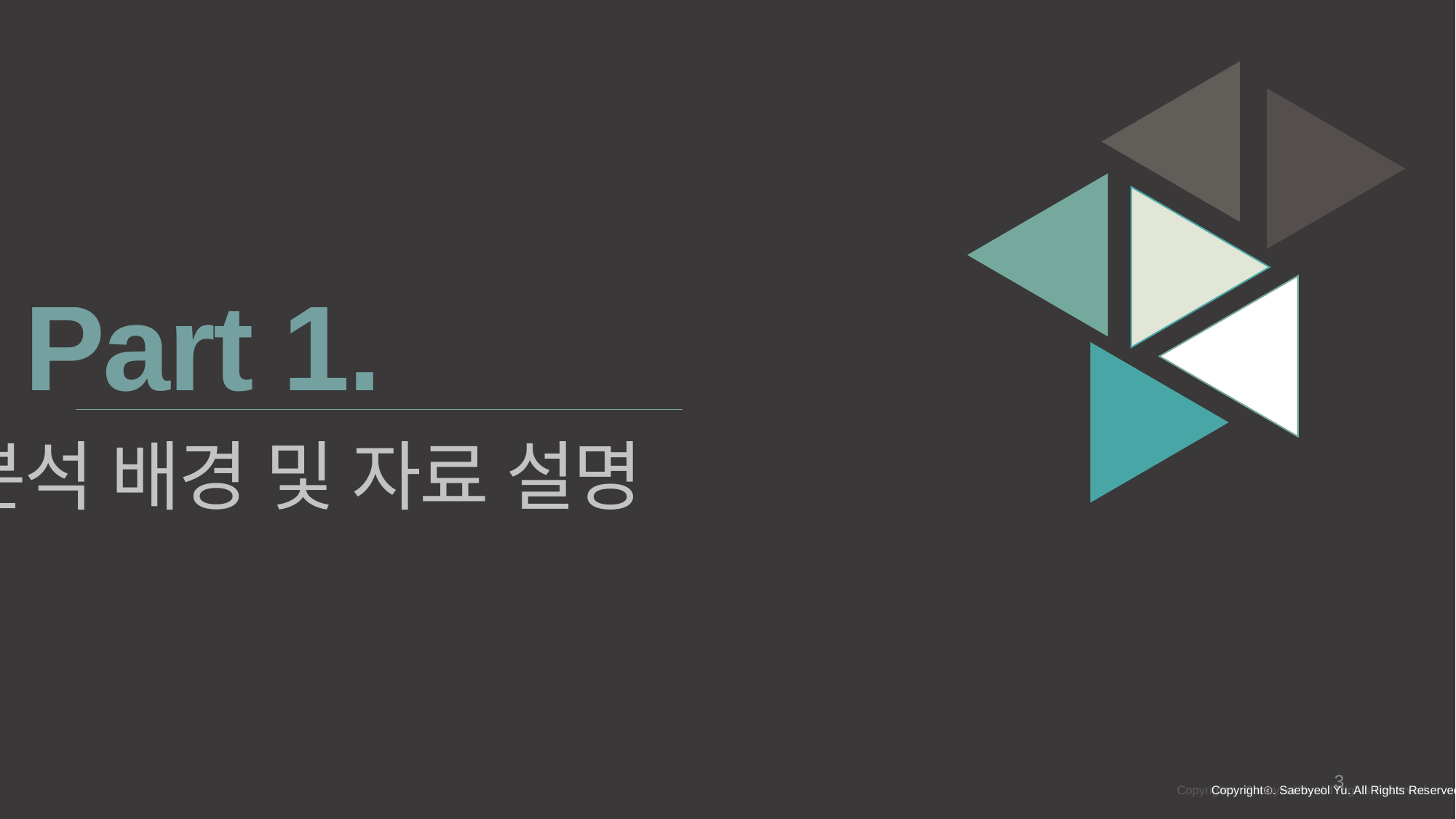

Part 1.
분석 배경 및 자료 설명
3
Copyrightⓒ. Saebyeol Yu. All Rights Reserved.